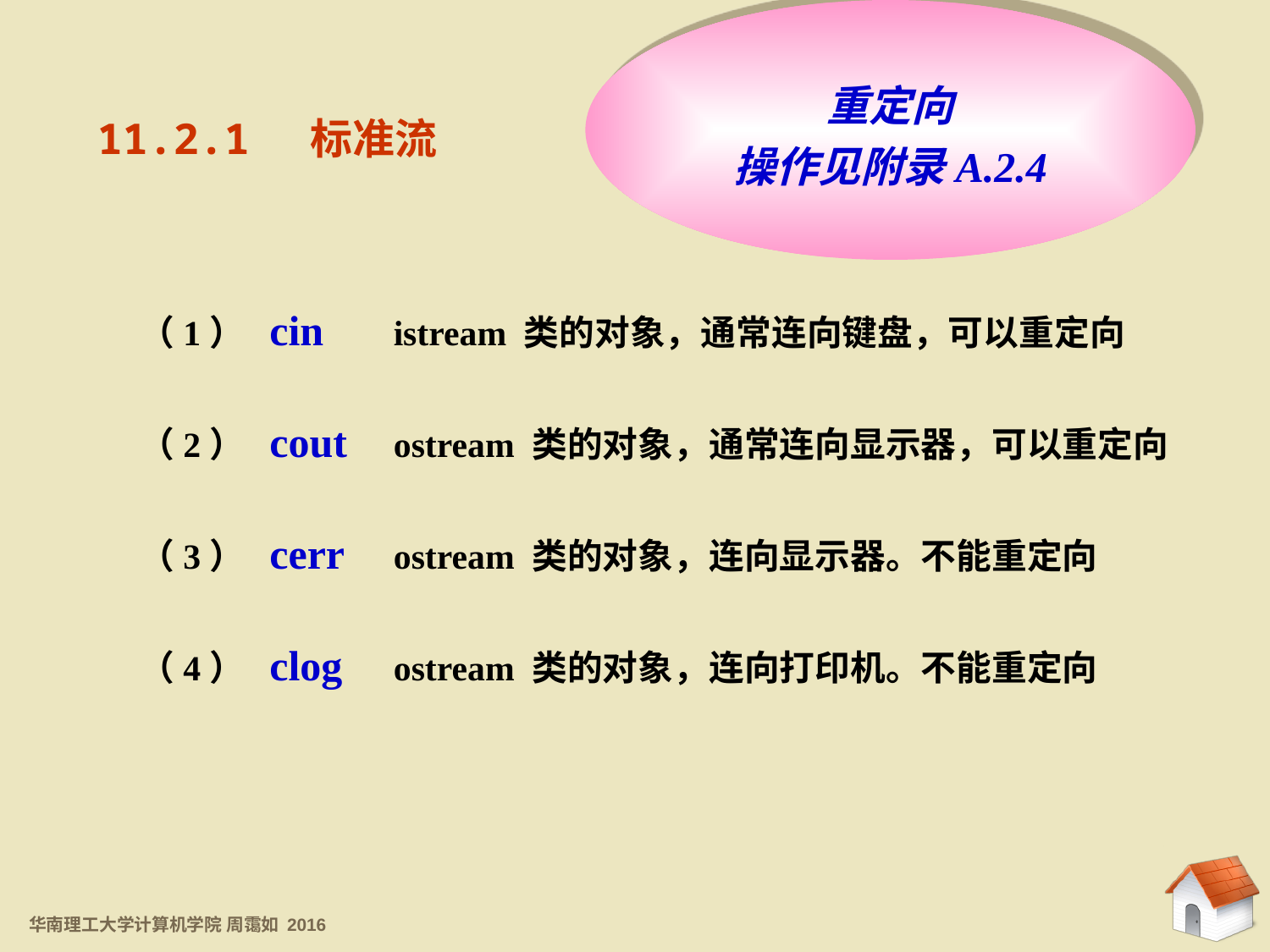

重定向
操作见附录A.2.4
11.2.1  标准流
（1）  cin	istream 类的对象，通常连向键盘，可以重定向
（2）  cout	ostream 类的对象，通常连向显示器，可以重定向
（3）  cerr	ostream 类的对象，连向显示器。不能重定向
（4）  clog	ostream 类的对象，连向打印机。不能重定向